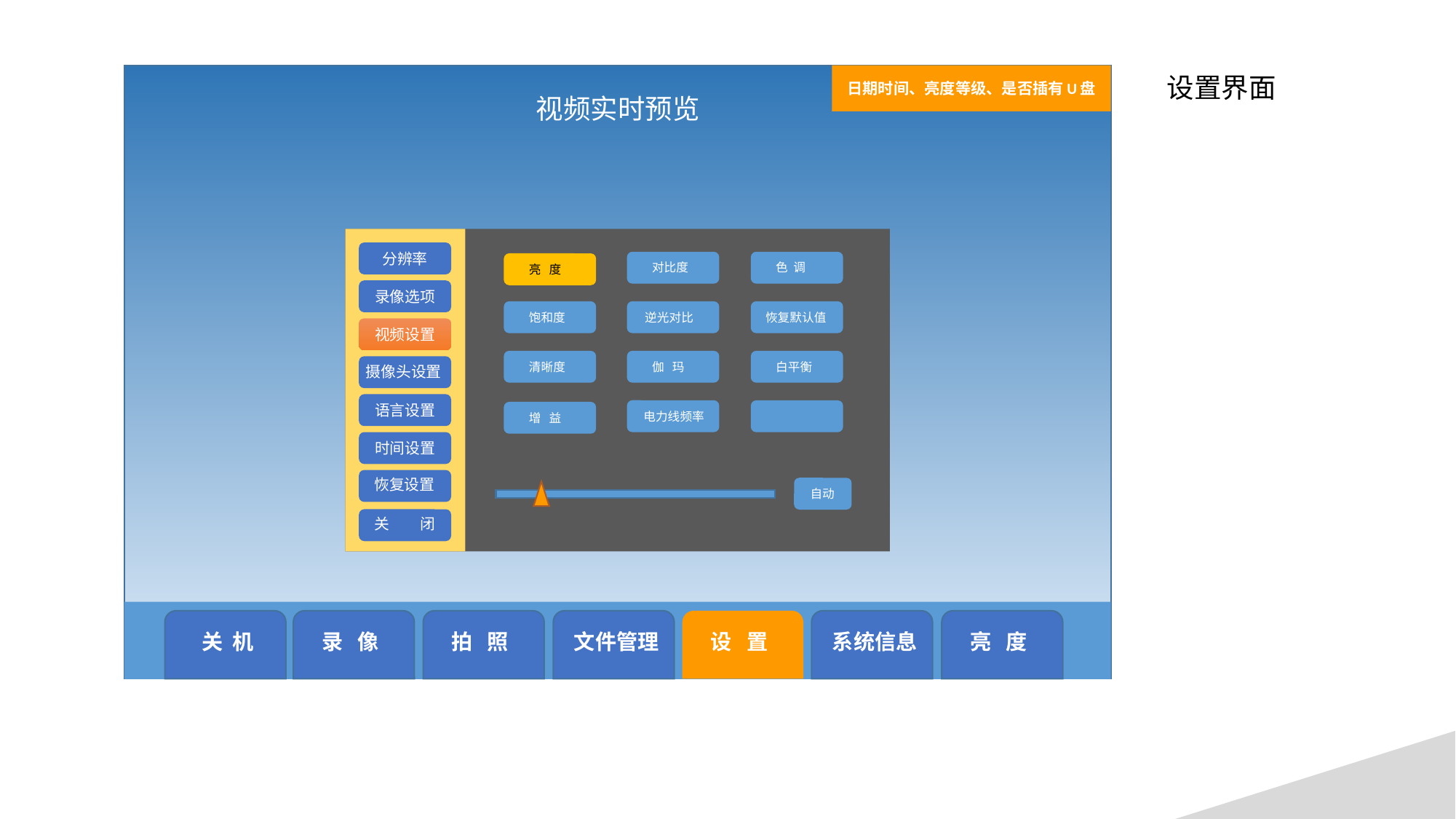

日期时间、亮度等级、是否插有U盘
设置界面
视频实时预览

关         闭
分辨率

对比度
色  调
亮   度
录像选项

逆光对比
饱和度
恢复默认值
视频设置

清晰度
伽   玛
白平衡

摄像头设置
语言设置

电力线频率
增   益
时间设置

恢复设置

自动

关  机
录   像
拍   照
文件管理
设   置
系统信息
亮   度